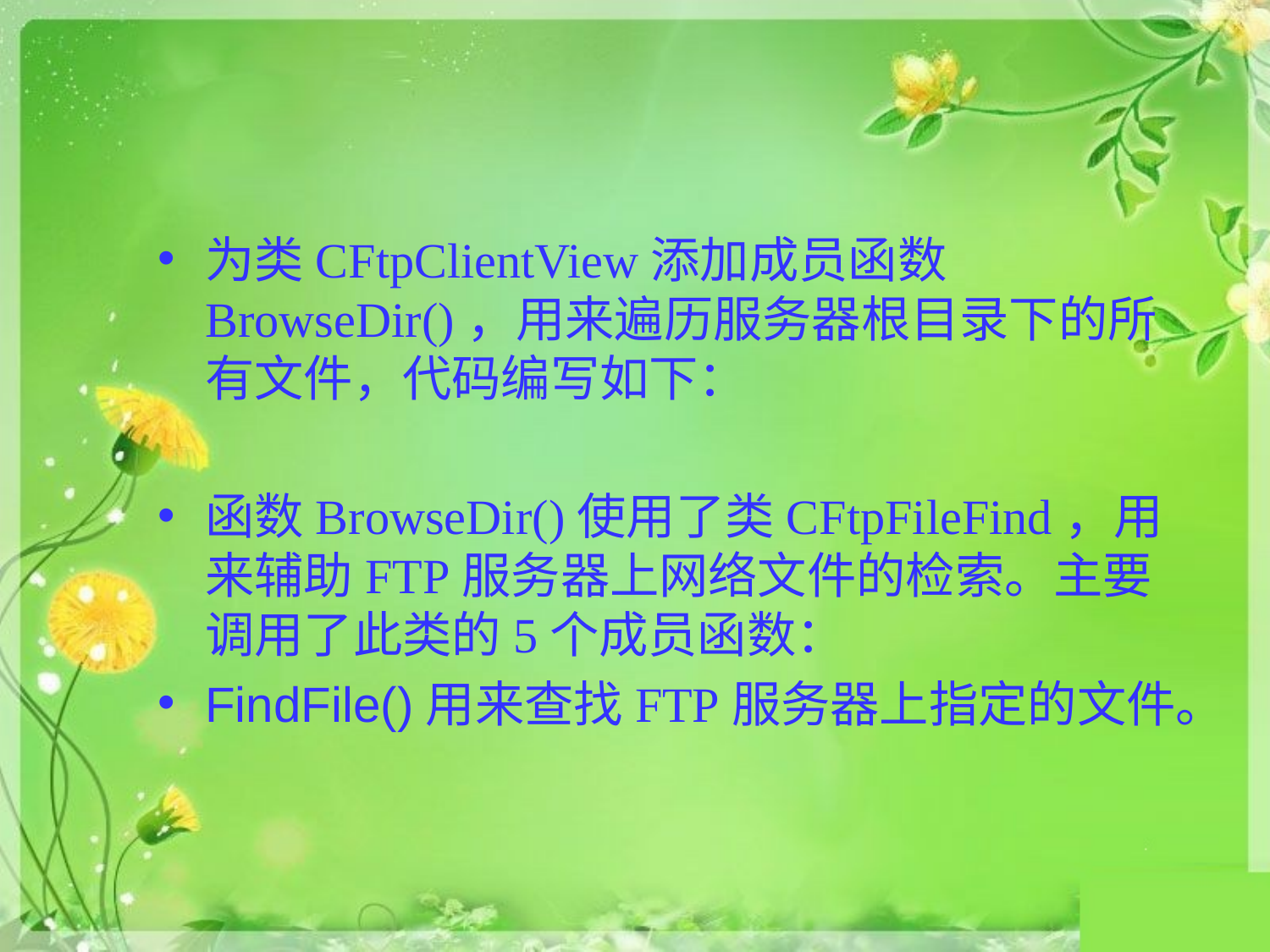

#
为类CFtpClientView添加成员函数BrowseDir()，用来遍历服务器根目录下的所有文件，代码编写如下：

函数BrowseDir()使用了类CFtpFileFind，用来辅助FTP服务器上网络文件的检索。主要调用了此类的5个成员函数：
FindFile()用来查找FTP服务器上指定的文件。